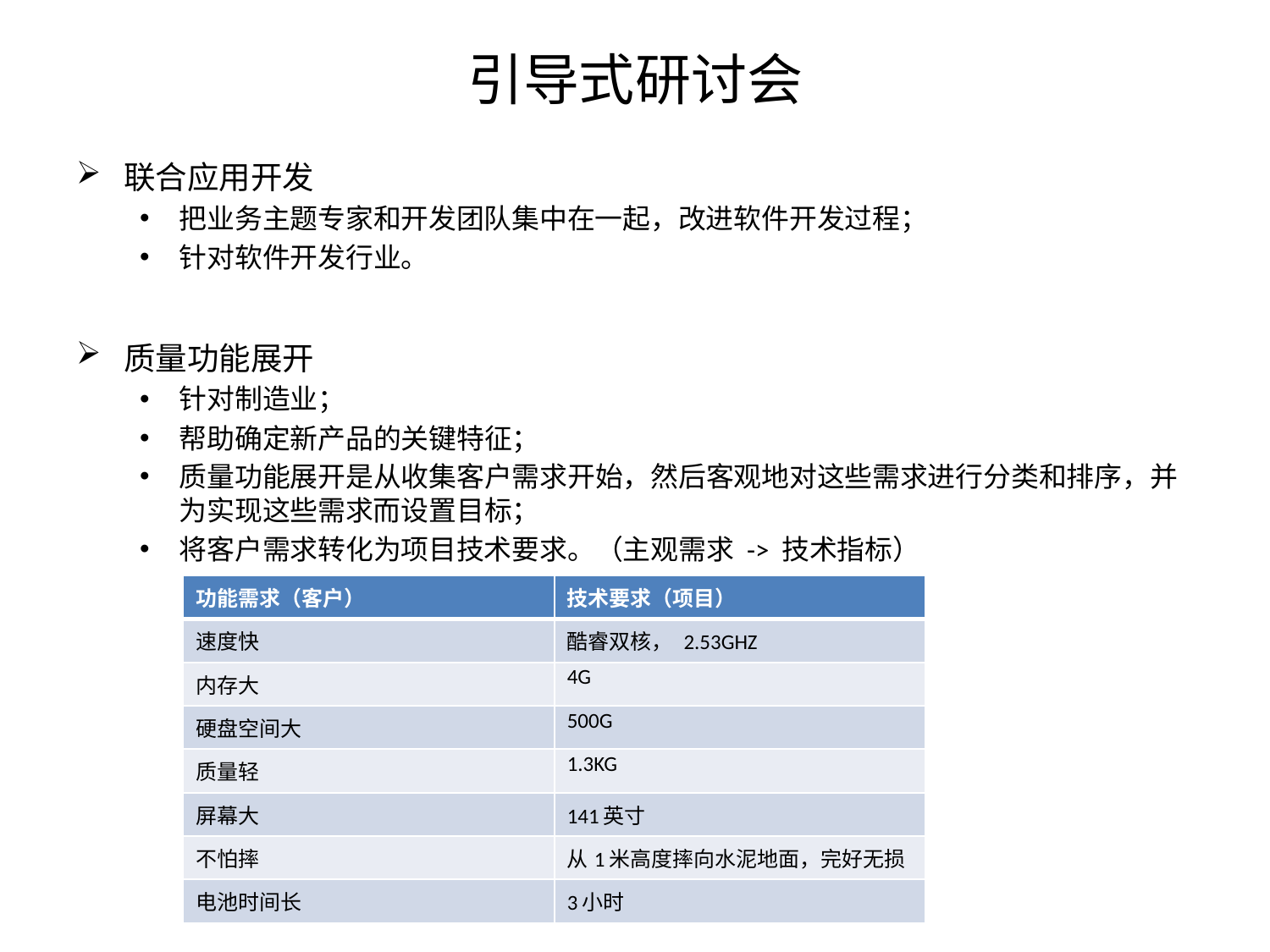

# 引导式研讨会
联合应用开发
把业务主题专家和开发团队集中在一起，改进软件开发过程；
针对软件开发行业。

质量功能展开
针对制造业；
帮助确定新产品的关键特征；
质量功能展开是从收集客户需求开始，然后客观地对这些需求进行分类和排序，并为实现这些需求而设置目标；
将客户需求转化为项目技术要求。（主观需求 -> 技术指标）
| 功能需求（客户） | 技术要求（项目） |
| --- | --- |
| 速度快 | 酷睿双核， 2.53GHZ |
| 内存大 | 4G |
| 硬盘空间大 | 500G |
| 质量轻 | 1.3KG |
| 屏幕大 | 141英寸 |
| 不怕摔 | 从1米高度摔向水泥地面，完好无损 |
| 电池时间长 | 3小时 |